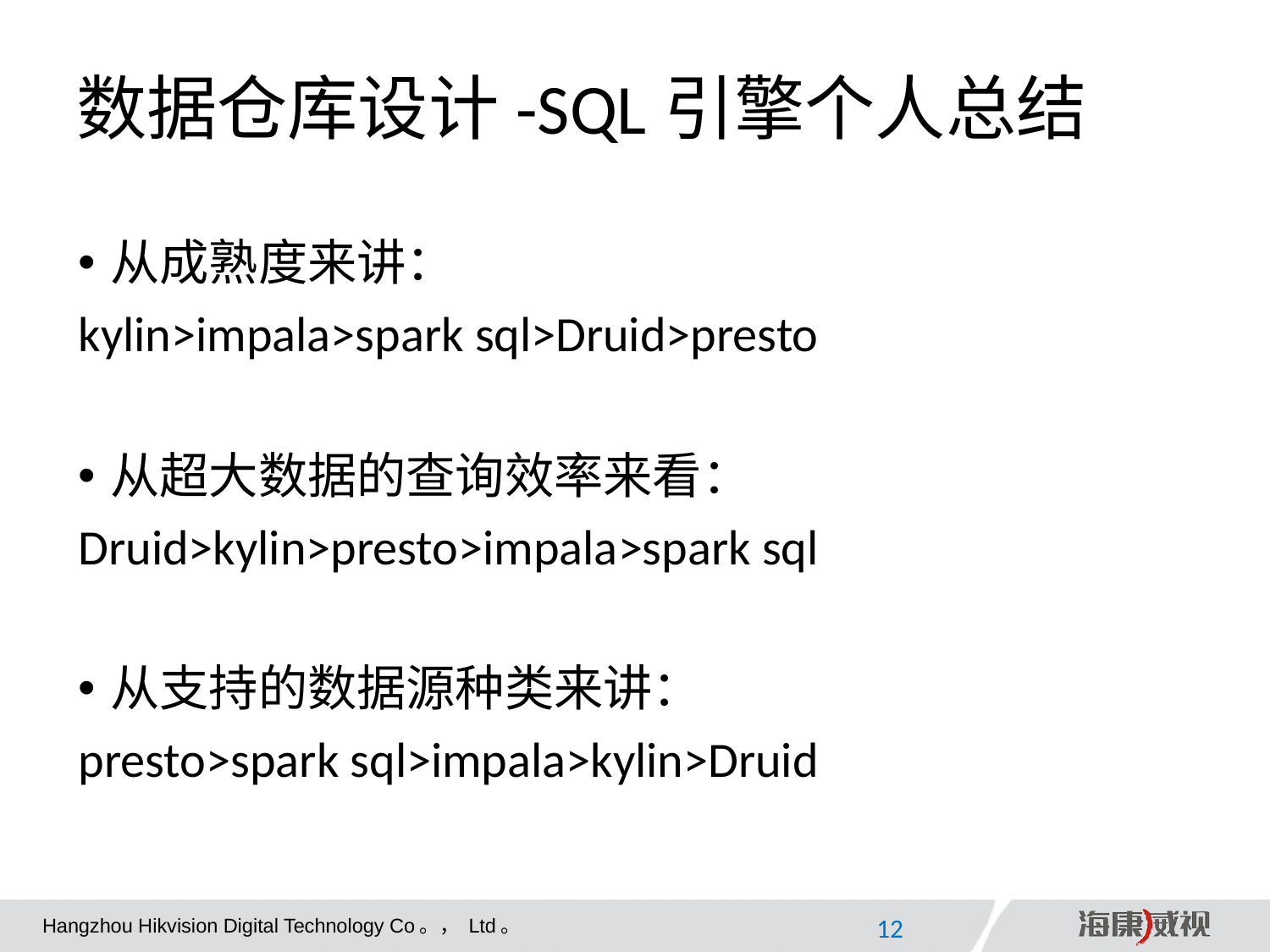

# 数据仓库设计-SQL引擎个人总结
从成熟度来讲：
kylin>impala>spark sql>Druid>presto

从超大数据的查询效率来看：
Druid>kylin>presto>impala>spark sql

从支持的数据源种类来讲：
presto>spark sql>impala>kylin>Druid